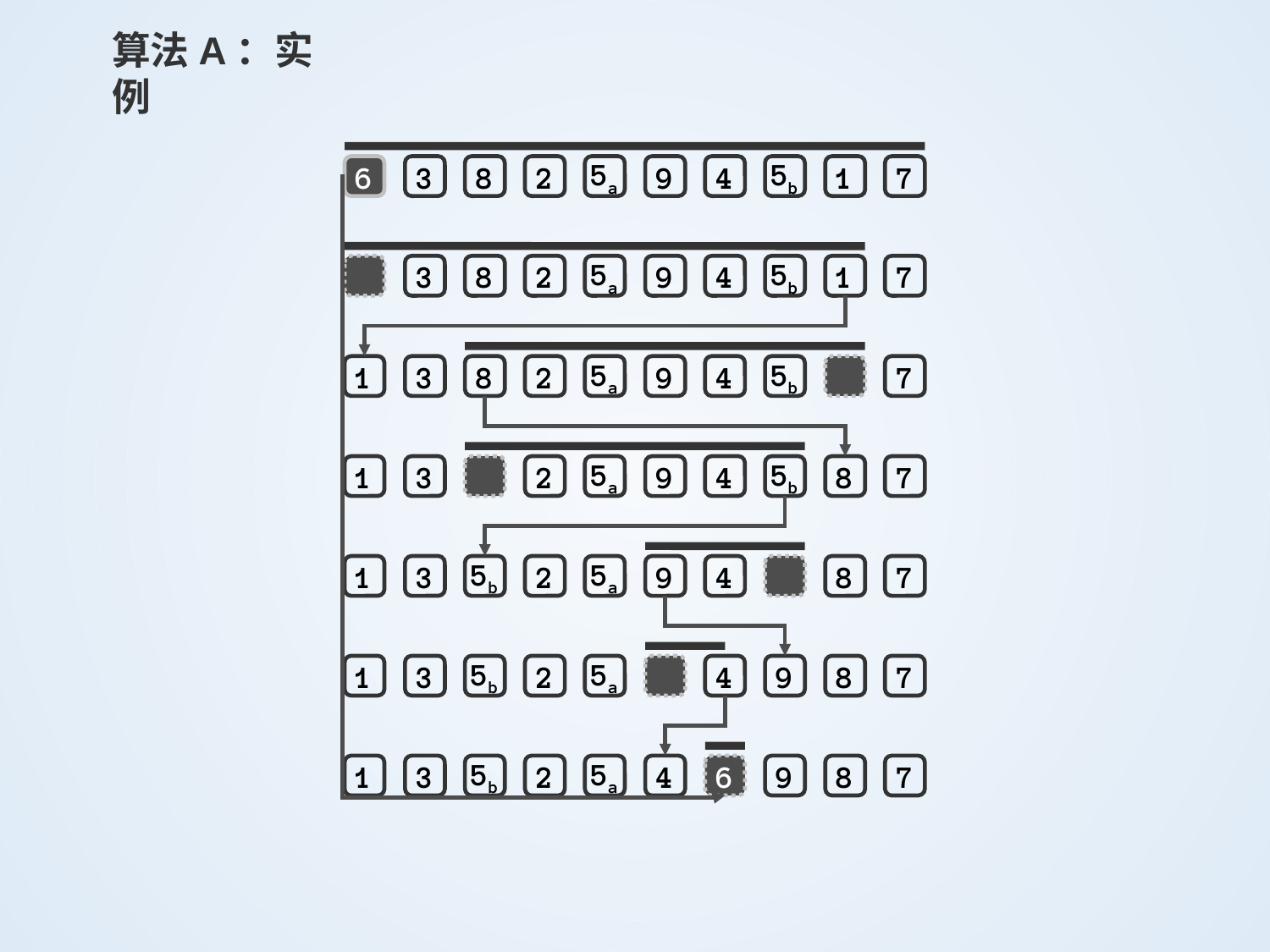

算法A：实例

6
3
8
2
5a
9
4
5b
1
7

3
8
2
5a
9
4
5b
1
7

1
3
8
2
5a
9
4
5b

7

1
3

2
5a
9
4
5b
8
7

1
3
5b
2
5a
9
4

8
7

1
3
5b
2
5a

4
9
8
7

1
3
5b
2
5a
4
6
9
8
7